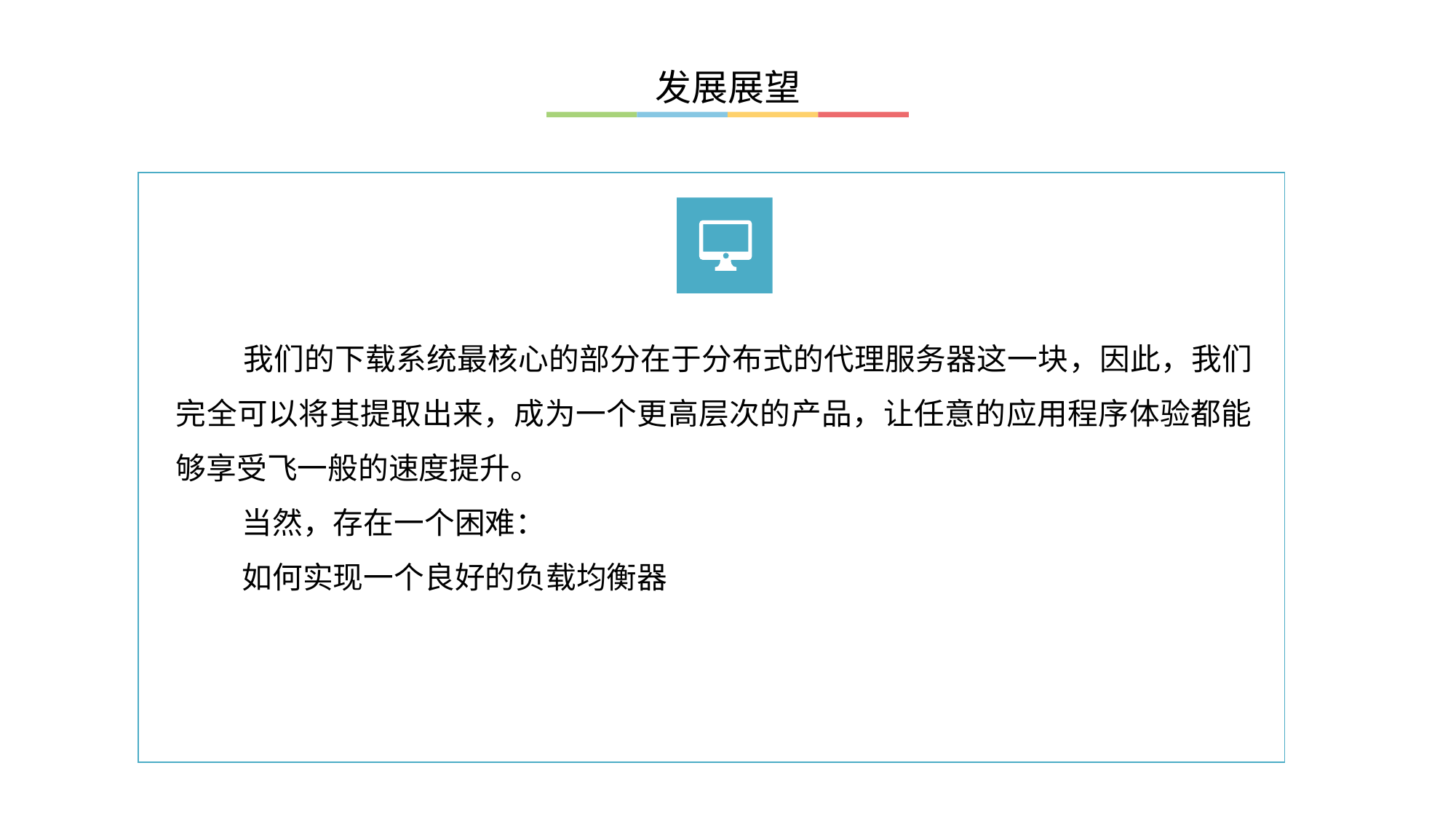

发展展望

    我们的下载系统最核心的部分在于分布式的代理服务器这一块，因此，我们完全可以将其提取出来，成为一个更高层次的产品，让任意的应用程序体验都能够享受飞一般的速度提升。
    当然，存在一个困难：
    如何实现一个良好的负载均衡器